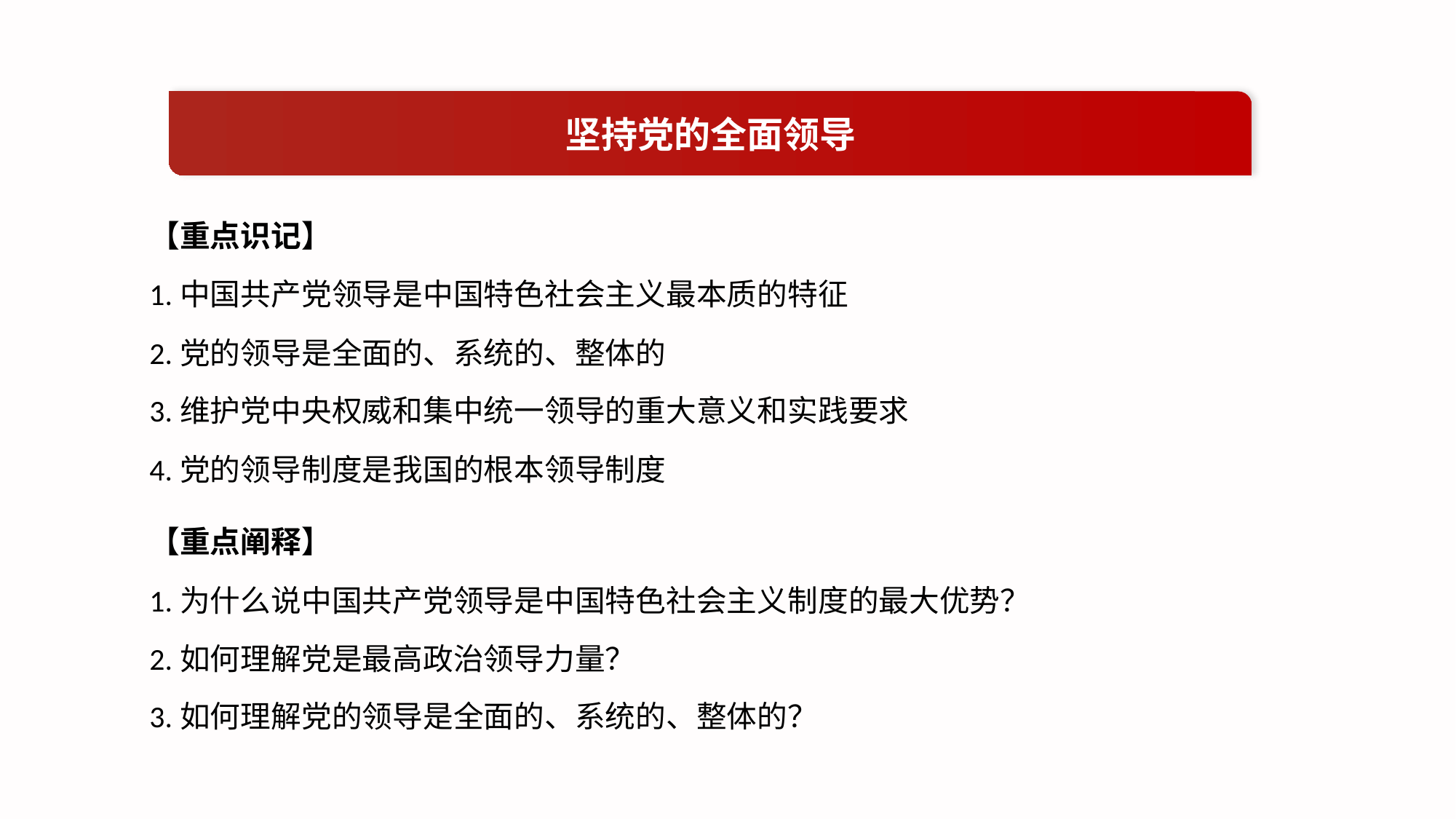

坚持党的全面领导
【重点识记】
1.中国共产党领导是中国特色社会主义最本质的特征
2.党的领导是全面的、系统的、整体的
3.维护党中央权威和集中统一领导的重大意义和实践要求
4.党的领导制度是我国的根本领导制度
【重点阐释】
1.为什么说中国共产党领导是中国特色社会主义制度的最大优势？
2.如何理解党是最高政治领导力量？
3.如何理解党的领导是全面的、系统的、整体的？